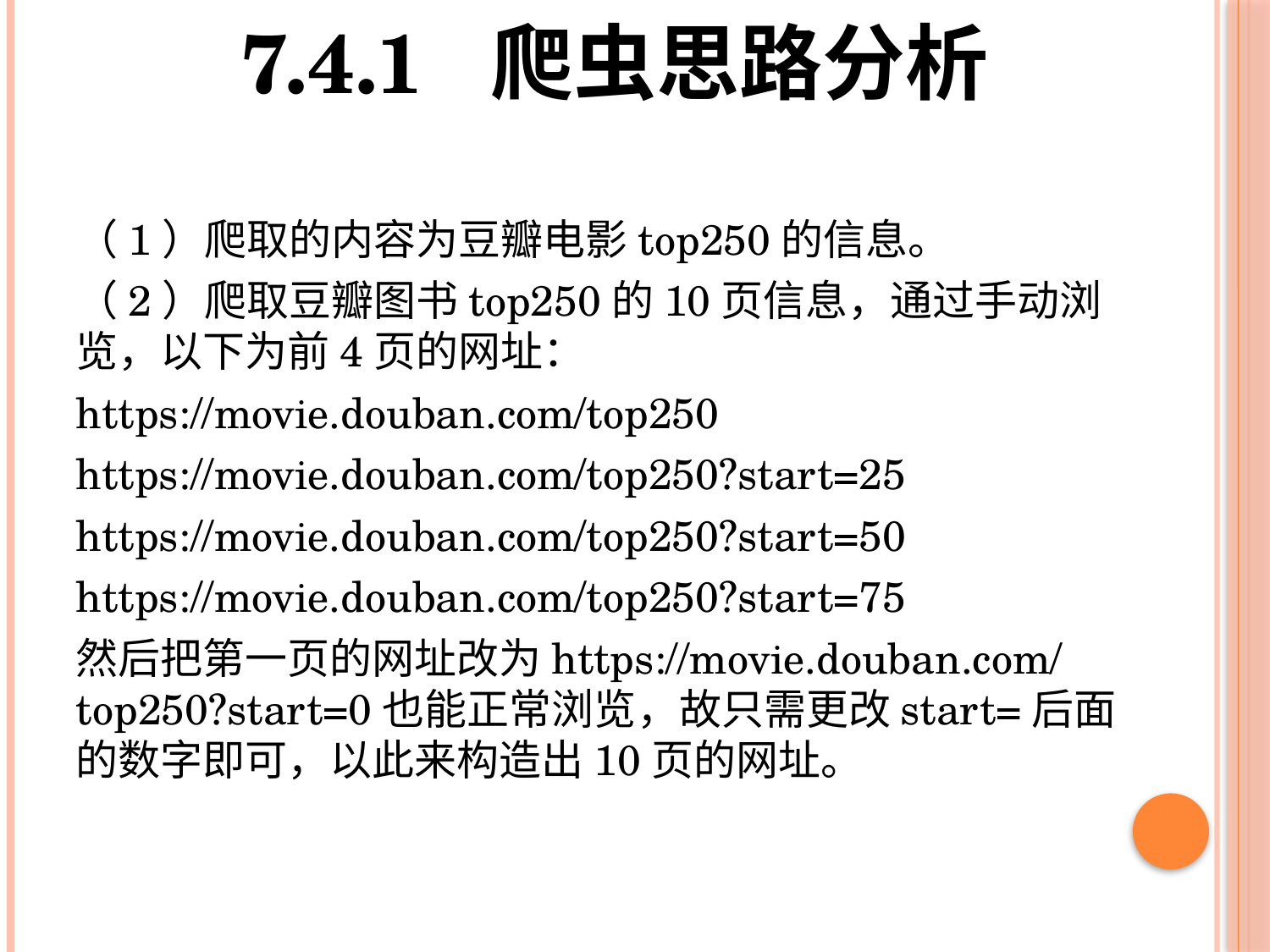

# 7.4.1  爬虫思路分析
（1）爬取的内容为豆瓣电影top250的信息。
（2）爬取豆瓣图书top250的10页信息，通过手动浏览，以下为前4页的网址：
https://movie.douban.com/top250
https://movie.douban.com/top250?start=25
https://movie.douban.com/top250?start=50
https://movie.douban.com/top250?start=75
然后把第一页的网址改为https://movie.douban.com/top250?start=0也能正常浏览，故只需更改start=后面的数字即可，以此来构造出10页的网址。